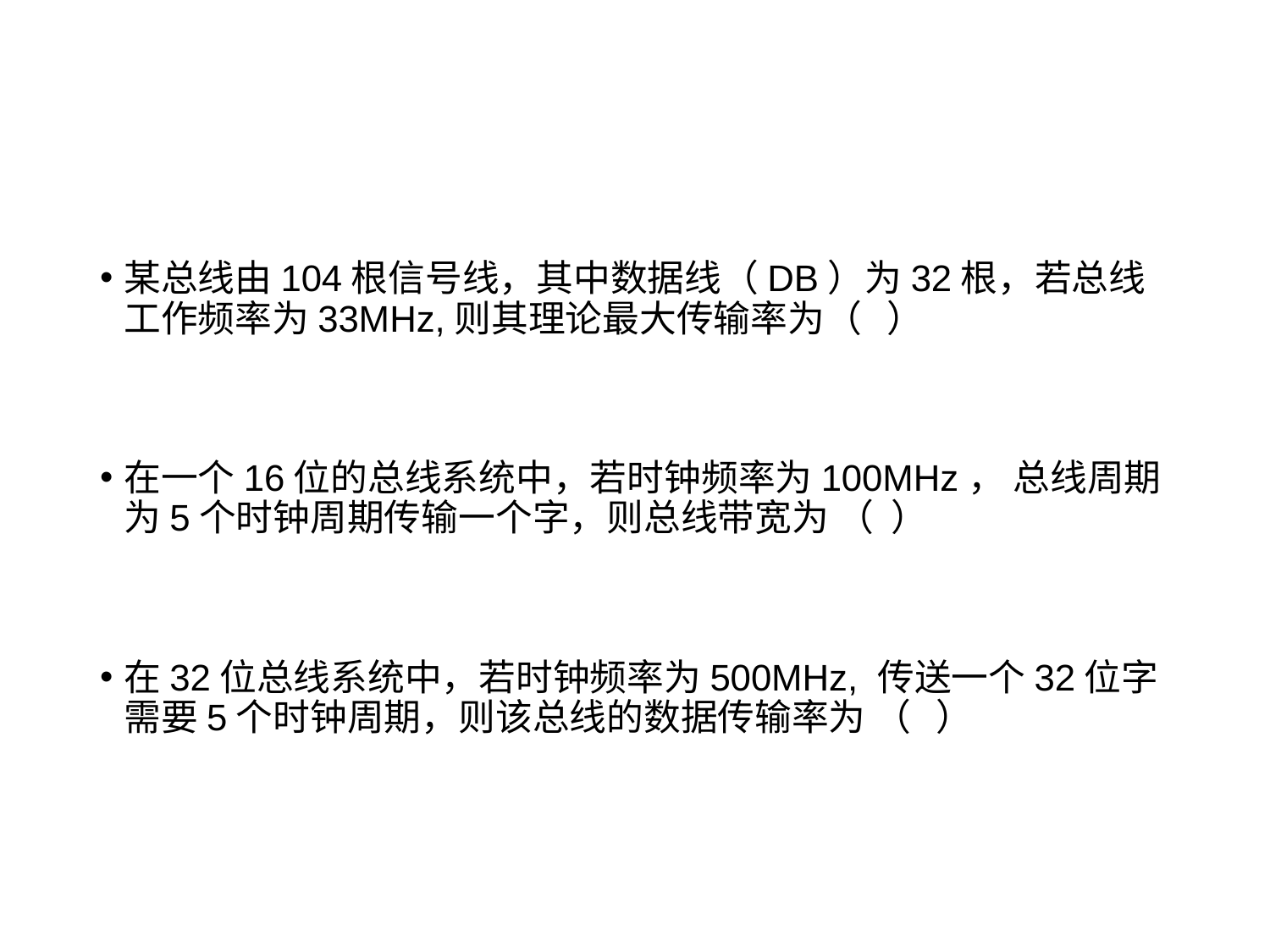

#
某总线由104根信号线，其中数据线（DB）为32根，若总线工作频率为33MHz,则其理论最大传输率为（   ）

在一个16位的总线系统中，若时钟频率为100MHz， 总线周期为5个时钟周期传输一个字，则总线带宽为 （  ）

在32位总线系统中，若时钟频率为500MHz, 传送一个32位字需要5个时钟周期，则该总线的数据传输率为 （   ）